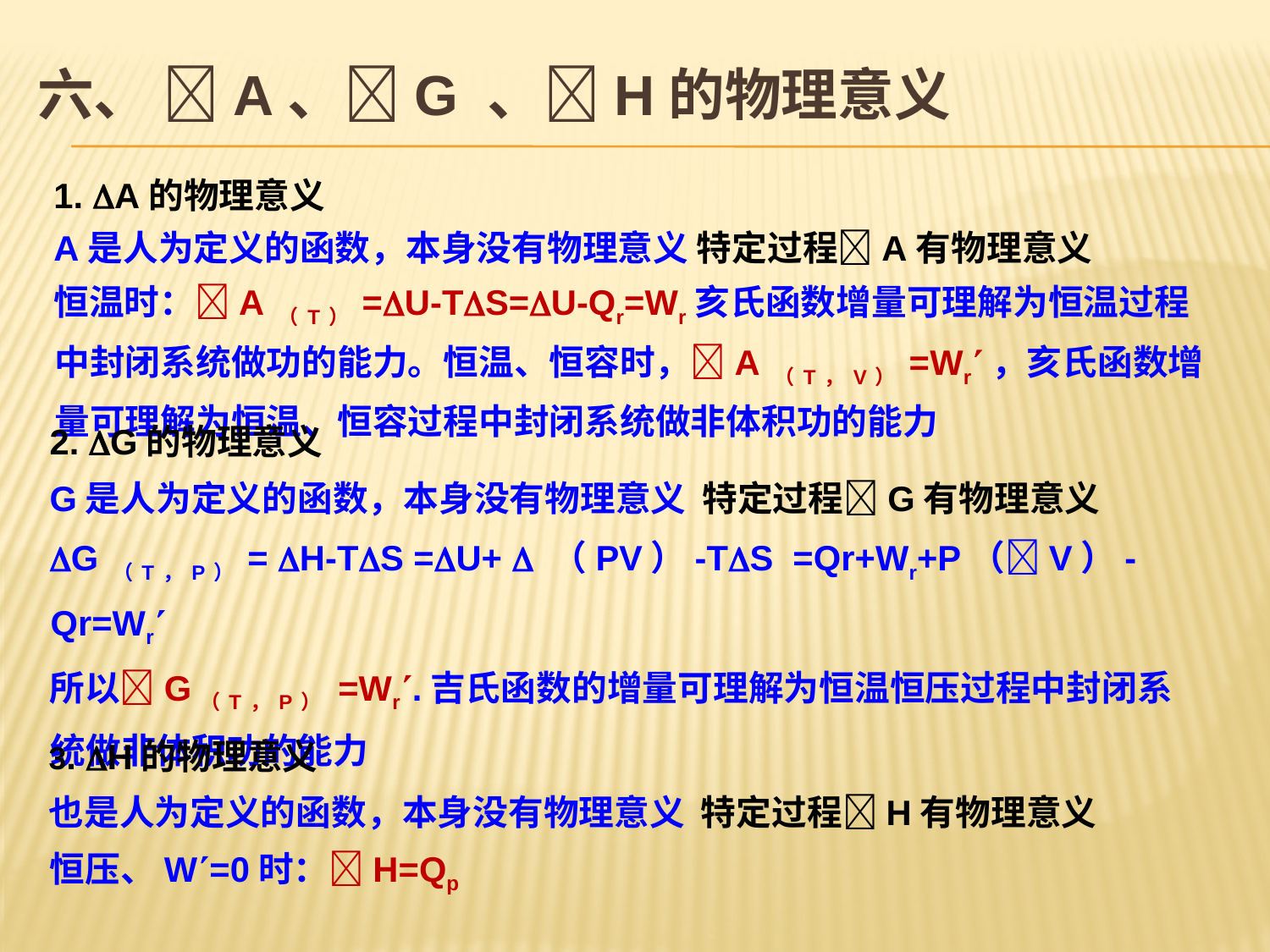

六、 ΔA、ΔG 、ΔH的物理意义
1. ΔA的物理意义
A是人为定义的函数，本身没有物理意义 特定过程ΔA有物理意义
恒温时：ΔA （T） =ΔU-TΔS=ΔU-Qr=Wr亥氏函数增量可理解为恒温过程中封闭系统做功的能力。恒温、恒容时，ΔA （T，V） =Wr′，亥氏函数增量可理解为恒温、恒容过程中封闭系统做非体积功的能力

2. ΔG的物理意义
G是人为定义的函数，本身没有物理意义  特定过程ΔG有物理意义
ΔG （T，P） = ΔH-TΔS =ΔU+ Δ （PV）-TΔS  =Qr+Wr+P（ΔV）-Qr=Wr′
所以ΔG（T，P） =Wr′.吉氏函数的增量可理解为恒温恒压过程中封闭系统做非体积功的能力

3. ΔH的物理意义
也是人为定义的函数，本身没有物理意义  特定过程ΔH有物理意义    恒压、W′=0时：ΔH=Qp